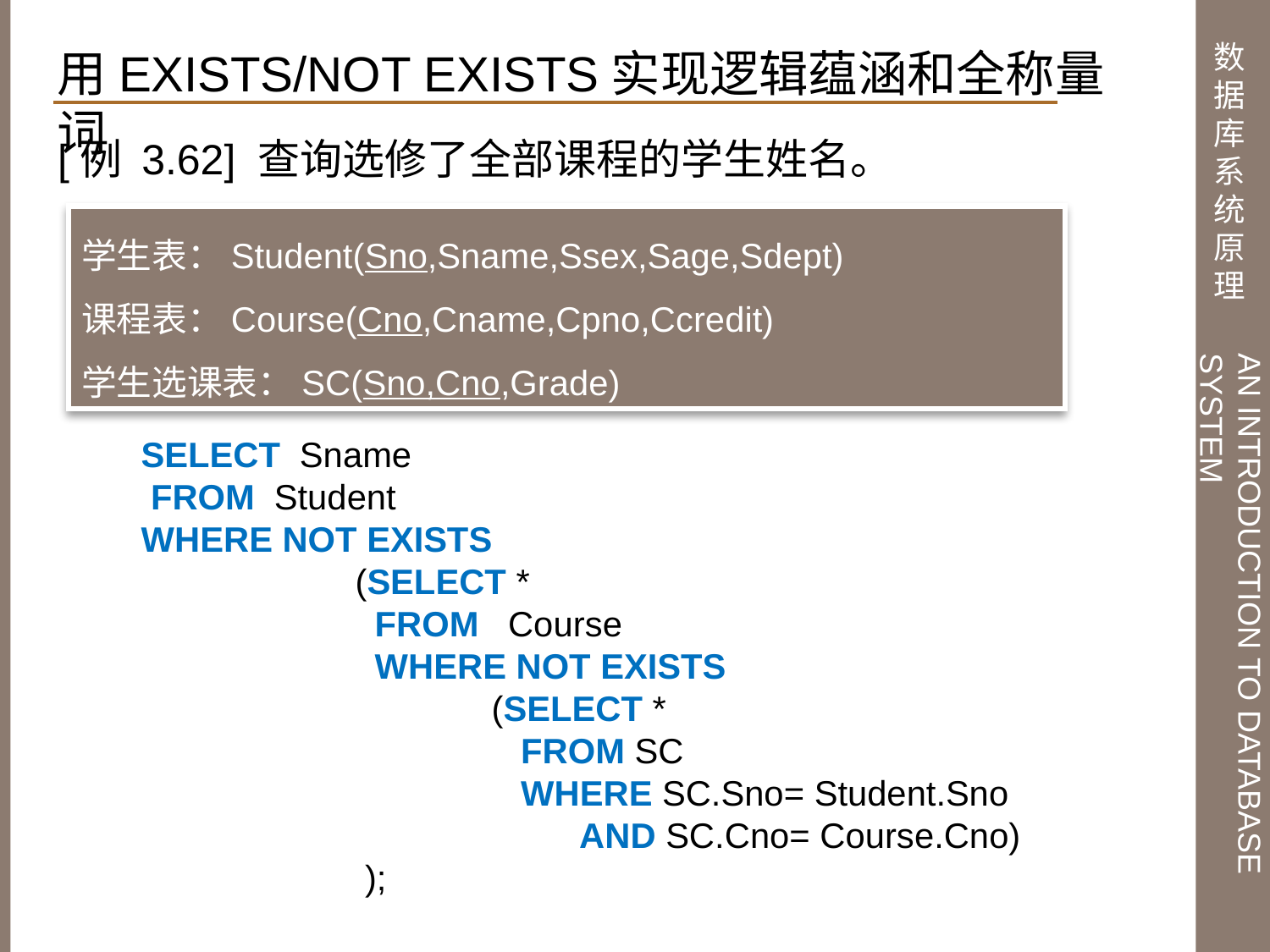

用EXISTS/NOT EXISTS实现逻辑蕴涵和全称量词
[例 3.62] 查询选修了全部课程的学生姓名。

学生表：Student(Sno,Sname,Ssex,Sage,Sdept)
课程表：Course(Cno,Cname,Cpno,Ccredit)
学生选课表：SC(Sno,Cno,Grade)
SELECT  Sname
 FROM  Student
WHERE NOT EXISTS
                      (SELECT *
                        FROM   Course
                        WHERE NOT EXISTS
                                    (SELECT *
                                       FROM SC
                                       WHERE SC.Sno= Student.Sno
                                             AND SC.Cno= Course.Cno)
                       );